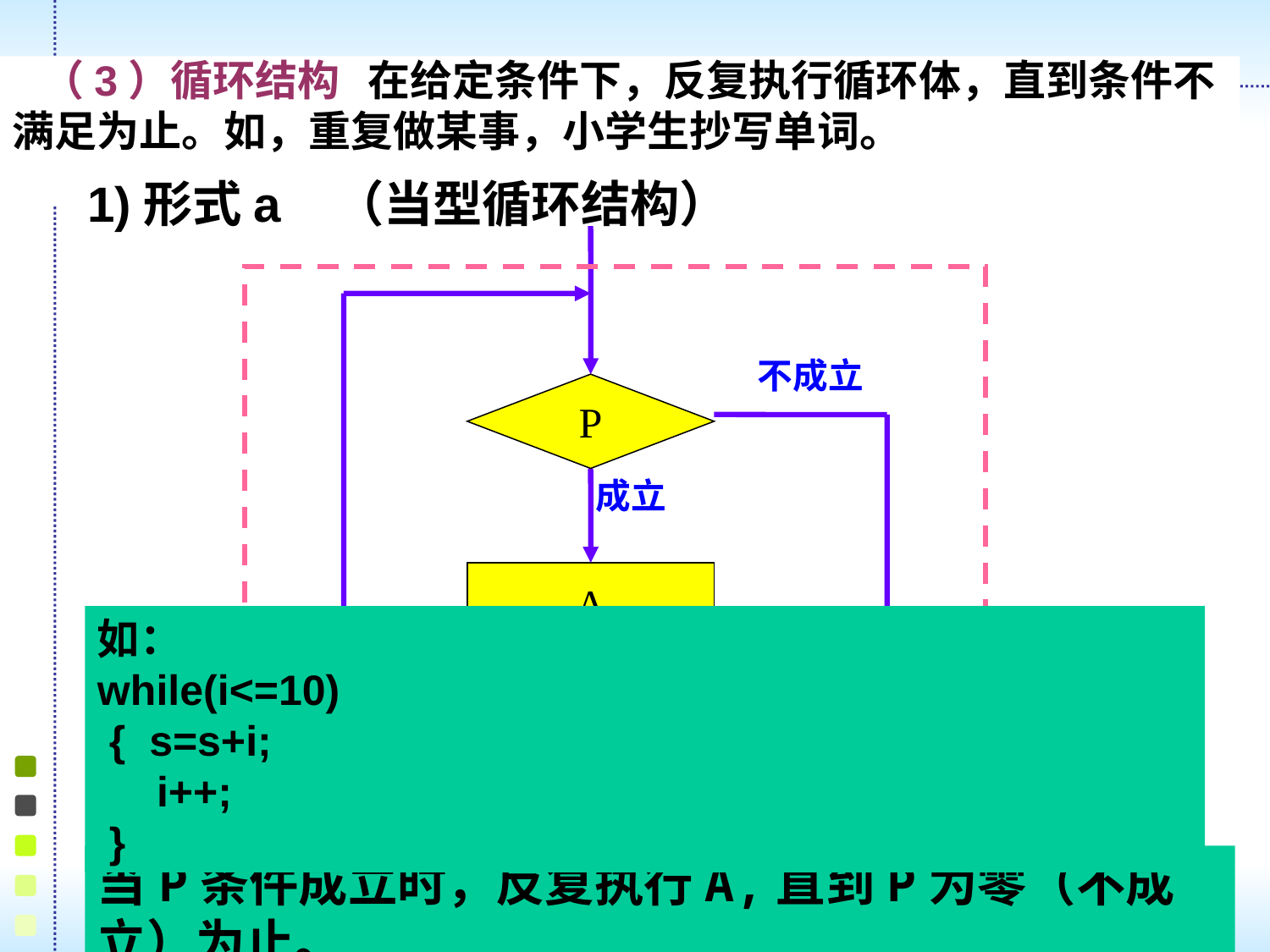

（3）循环结构   在给定条件下，反复执行循环体，直到条件不满足为止。如，重复做某事，小学生抄写单词。

1)形式a   （当型循环结构）

P

成立
A
不成立

如：
while(i<=10)
 {  s=s+i;
     i++;
 }
当P条件成立时，反复执行A,直到P为零（不成立）为止。